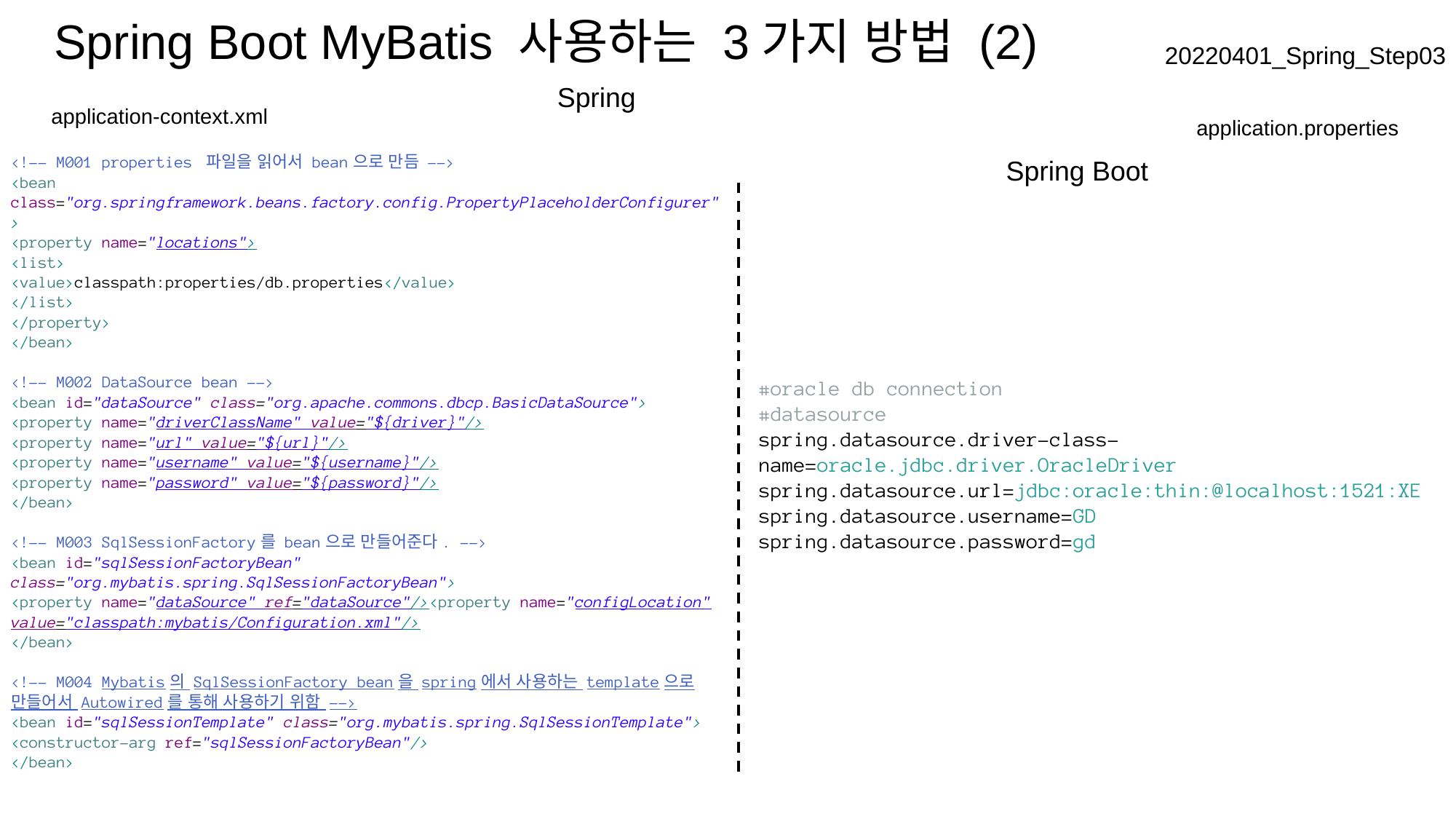

Spring Boot MyBatis 사용하는 3가지 방법 (2)
20220401_Spring_Step03
Spring
application-context.xml
application.properties
<!-- M001 properties 파일을 읽어서 bean으로 만듬 -->
<bean class="org.springframework.beans.factory.config.PropertyPlaceholderConfigurer">
<property name="locations">
<list>
<value>classpath:properties/db.properties</value>
</list>
</property>
</bean>

<!-- M002 DataSource bean -->
<bean id="dataSource" class="org.apache.commons.dbcp.BasicDataSource">
<property name="driverClassName" value="${driver}"/>
<property name="url" value="${url}"/>
<property name="username" value="${username}"/>
<property name="password" value="${password}"/>
</bean>

<!-- M003 SqlSessionFactory를 bean으로 만들어준다. -->
<bean id="sqlSessionFactoryBean" class="org.mybatis.spring.SqlSessionFactoryBean">
<property name="dataSource" ref="dataSource"/><property name="configLocation" value="classpath:mybatis/Configuration.xml"/>
</bean>

<!-- M004 Mybatis의 SqlSessionFactory bean을 spring에서 사용하는 template으로 만들어서 Autowired를 통해 사용하기 위함 -->
<bean id="sqlSessionTemplate" class="org.mybatis.spring.SqlSessionTemplate">
<constructor-arg ref="sqlSessionFactoryBean"/>
</bean>
Spring Boot
#oracle db connection
#datasource
spring.datasource.driver-class-name=oracle.jdbc.driver.OracleDriver
spring.datasource.url=jdbc:oracle:thin:@localhost:1521:XE
spring.datasource.username=GD
spring.datasource.password=gd